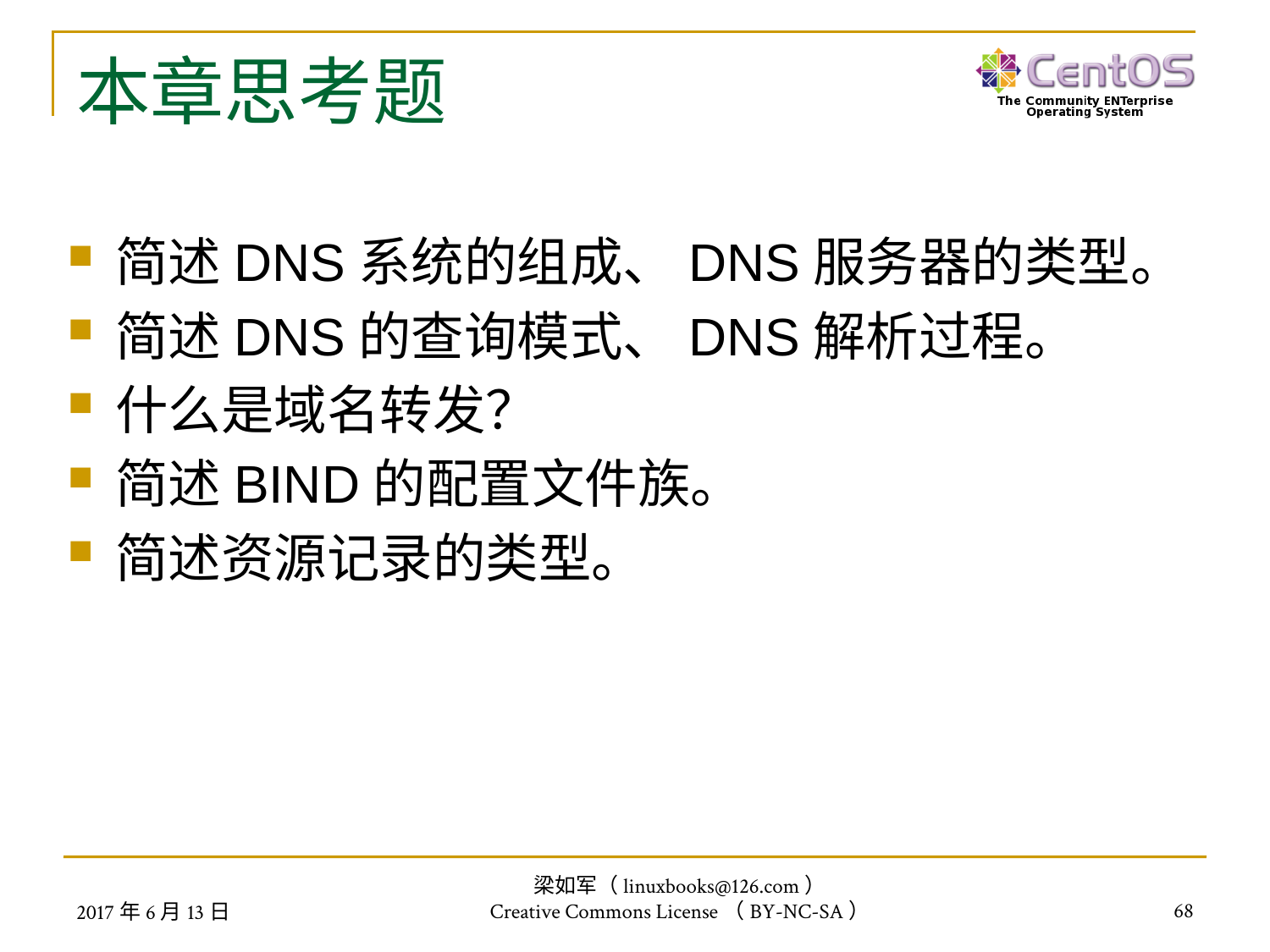

# 本章思考题
简述DNS系统的组成、DNS服务器的类型。
简述DNS的查询模式、DNS解析过程。
什么是域名转发？
简述BIND的配置文件族。
简述资源记录的类型。
梁如军（linuxbooks@126.com）
Creative Commons License（BY-NC-SA）
2017年6月13日
68